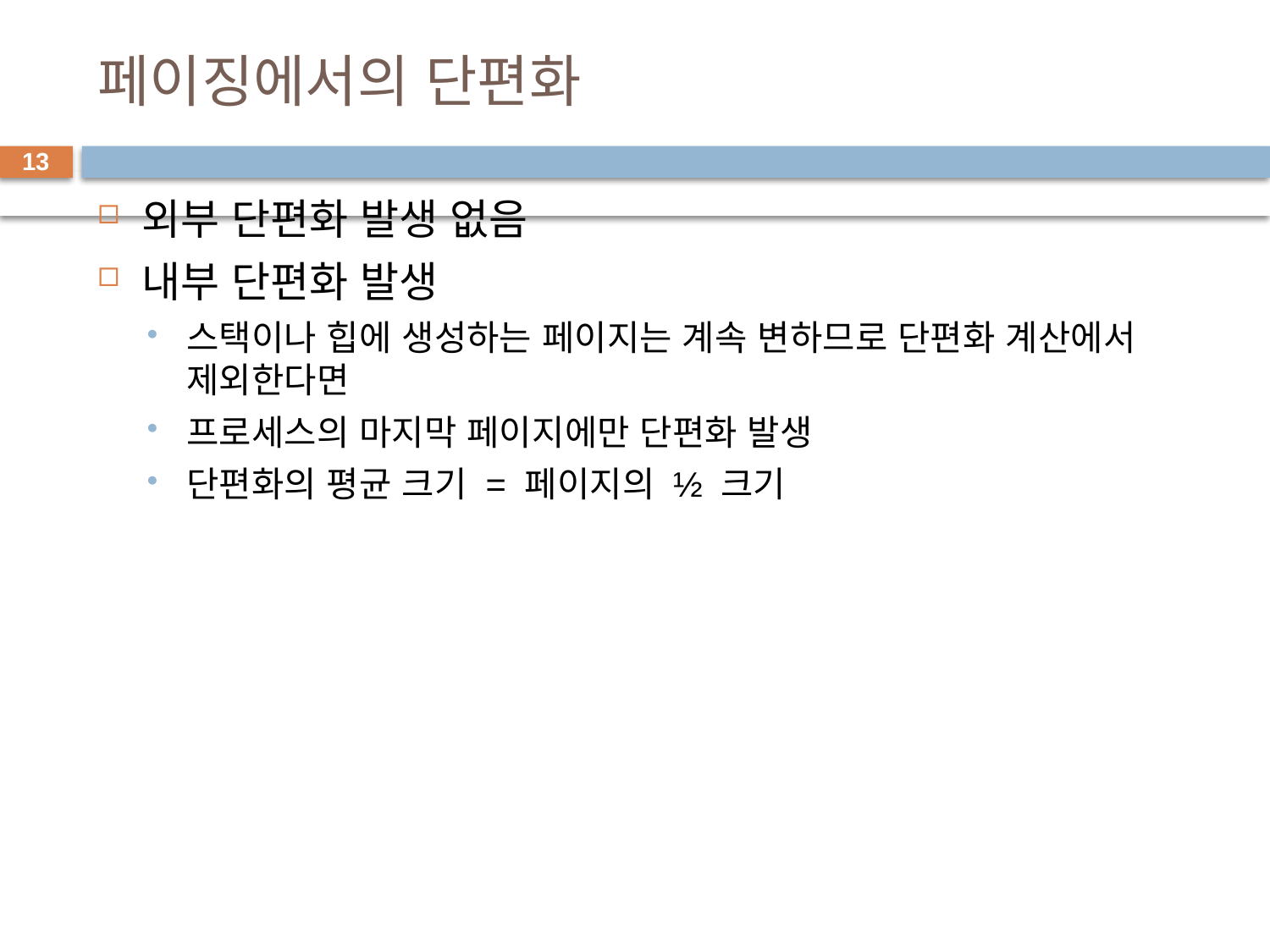

# 페이징에서의 단편화
13
외부 단편화 발생 없음
내부 단편화 발생
스택이나 힙에 생성하는 페이지는 계속 변하므로 단편화 계산에서 제외한다면
프로세스의 마지막 페이지에만 단편화 발생
단편화의 평균 크기 = 페이지의 ½ 크기